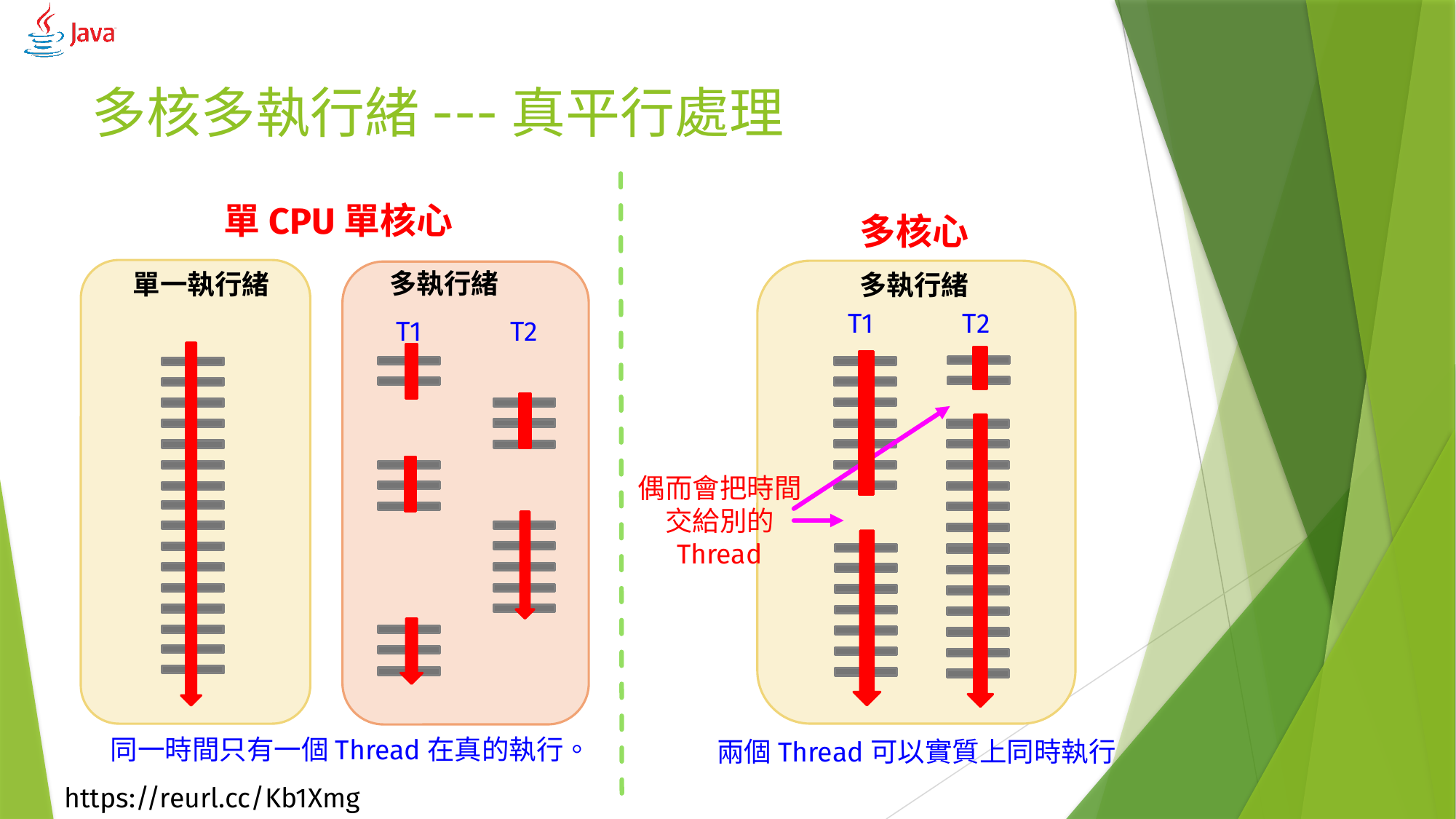

# 多核多執行緒---真平行處理
單CPU單核心
多核心

多執行緒

單一執行緒
多執行緒
T2
T1
T2
T1

偶而會把時間
交給別的
Thread

同一時間只有一個Thread在真的執行。
兩個Thread可以實質上同時執行